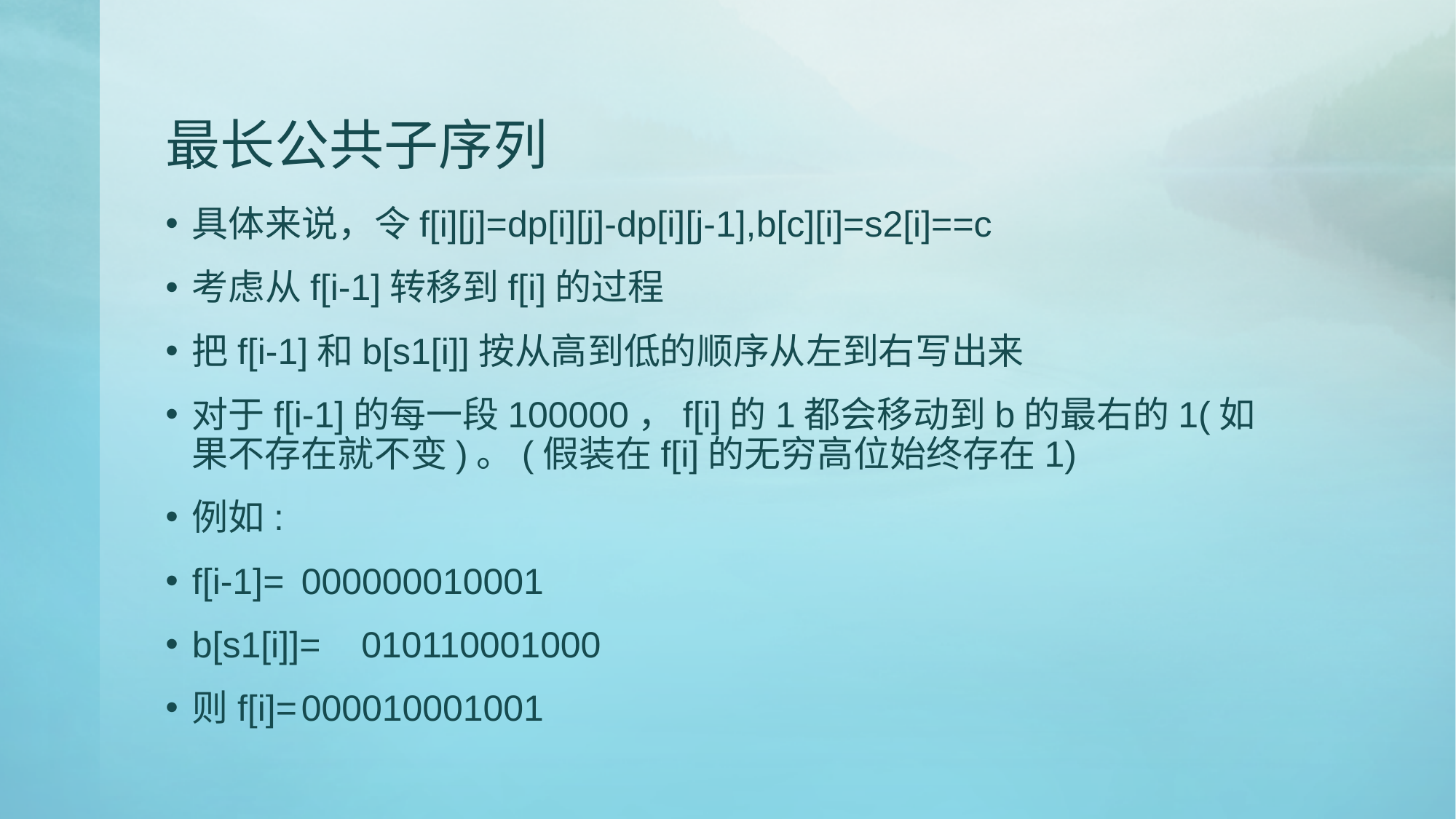

# 最长公共子序列
具体来说，令f[i][j]=dp[i][j]-dp[i][j-1],b[c][i]=s2[i]==c
考虑从f[i-1]转移到f[i]的过程
把f[i-1]和b[s1[i]]按从高到低的顺序从左到右写出来
对于f[i-1]的每一段100000，f[i]的1都会移动到b的最右的1(如果不存在就不变)。(假装在f[i]的无穷高位始终存在1)
例如:
f[i-1]=	000000010001
b[s1[i]]=    010110001000
则f[i]=	000010001001